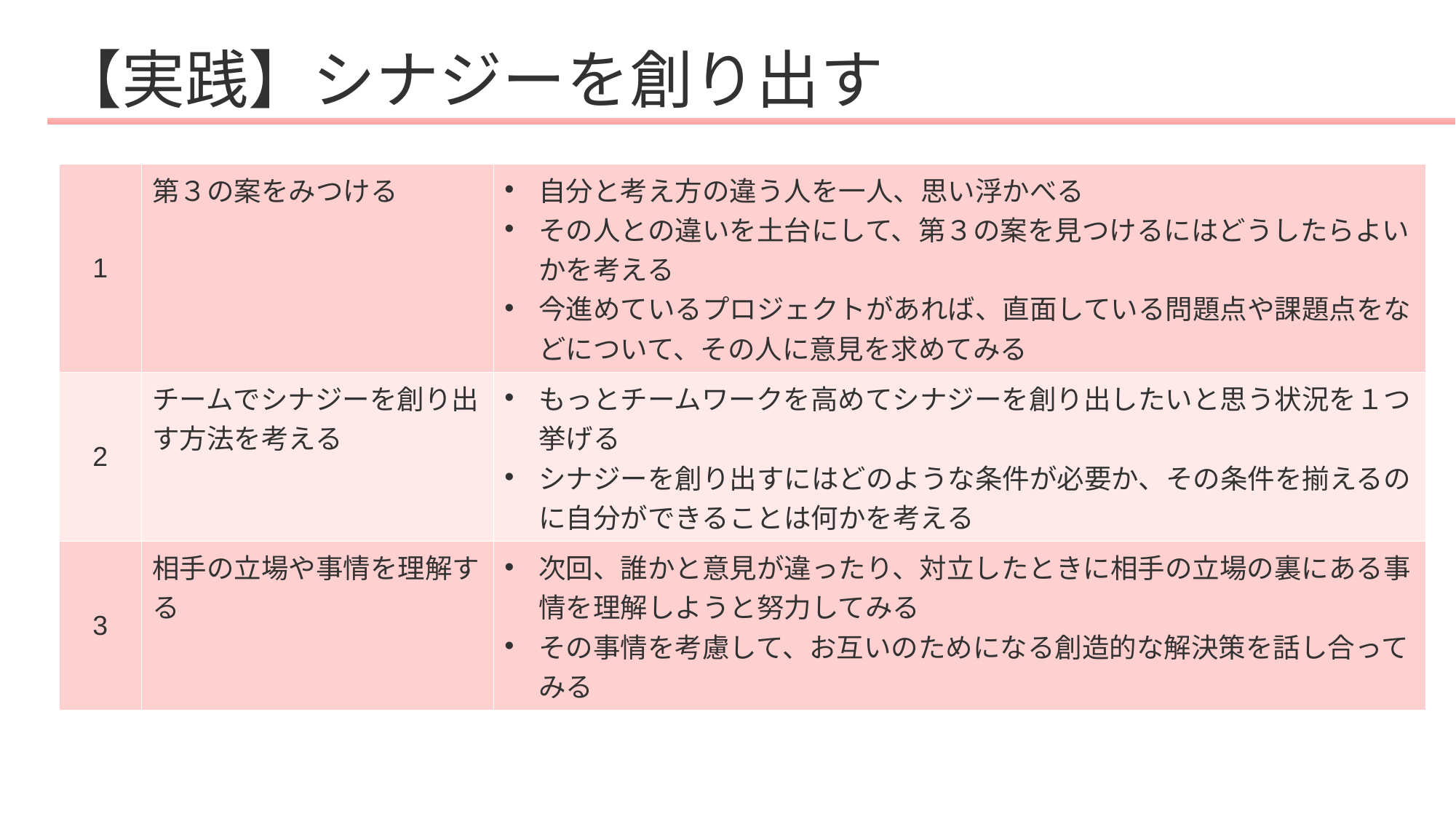

# 【実践】シナジーを創り出す
| 1 | 第３の案をみつける | 自分と考え方の違う人を一人、思い浮かべる その人との違いを土台にして、第３の案を見つけるにはどうしたらよいかを考える 今進めているプロジェクトがあれば、直面している問題点や課題点をなどについて、その人に意見を求めてみる |
| --- | --- | --- |
| 2 | チームでシナジーを創り出す方法を考える | もっとチームワークを高めてシナジーを創り出したいと思う状況を１つ挙げる シナジーを創り出すにはどのような条件が必要か、その条件を揃えるのに自分ができることは何かを考える |
| 3 | 相手の立場や事情を理解する | 次回、誰かと意見が違ったり、対立したときに相手の立場の裏にある事情を理解しようと努力してみる その事情を考慮して、お互いのためになる創造的な解決策を話し合ってみる |
54